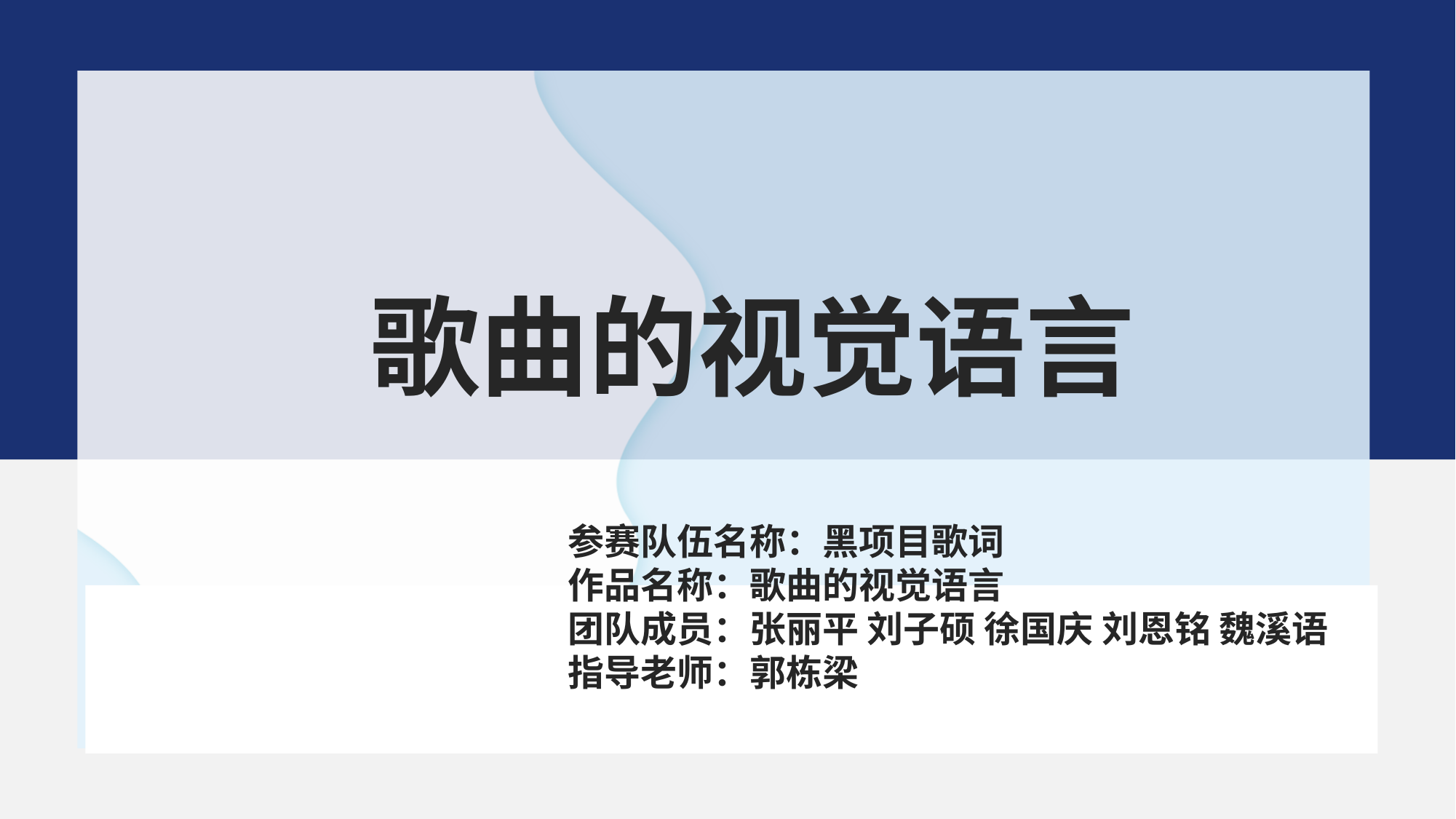

歌曲的视觉语言
参赛队伍名称：黑项目歌词
作品名称：歌曲的视觉语言
团队成员：张丽平 刘子硕 徐国庆 刘恩铭 魏溪语
指导老师：郭栋梁
·